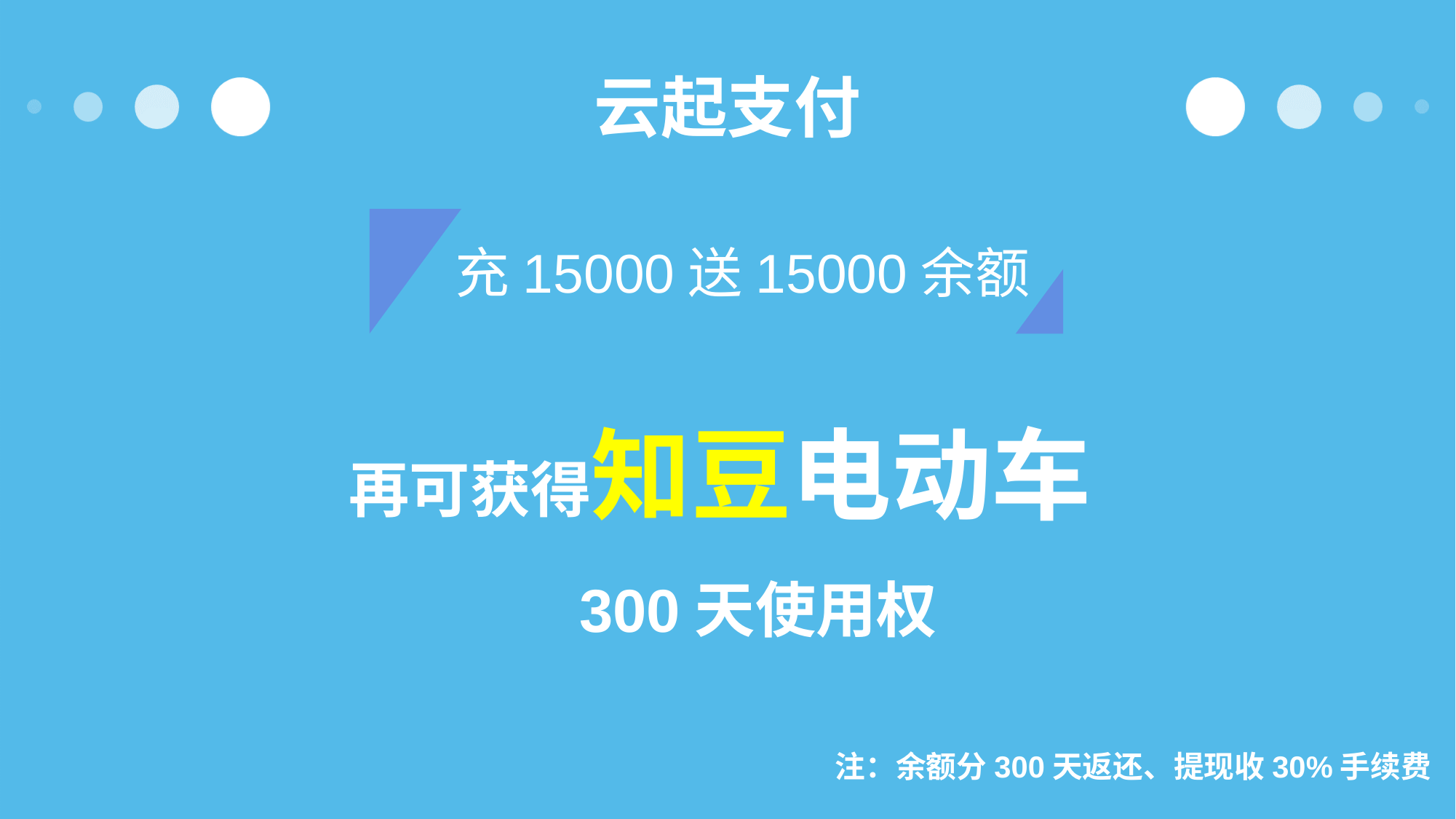

再可获得知豆电动车
                     300天使用权
云起支付
充15000送15000余额
注：余额分300天返还、提现收30%手续费